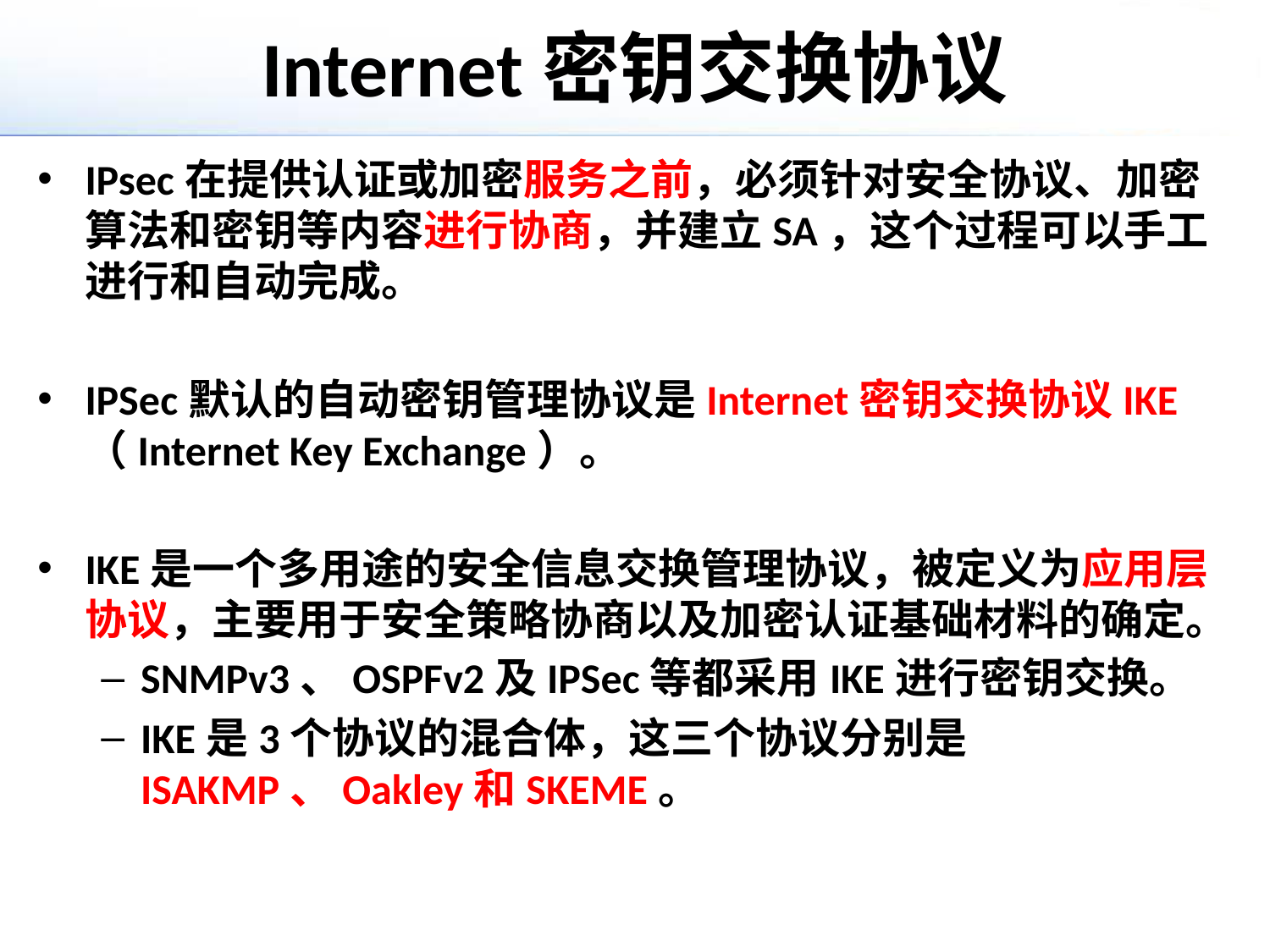

# Internet密钥交换协议
IPsec在提供认证或加密服务之前，必须针对安全协议、加密算法和密钥等内容进行协商，并建立SA，这个过程可以手工进行和自动完成。

IPSec默认的自动密钥管理协议是Internet密钥交换协议IKE（Internet Key Exchange）。

IKE是一个多用途的安全信息交换管理协议，被定义为应用层协议，主要用于安全策略协商以及加密认证基础材料的确定。
SNMPv3、OSPFv2及IPSec等都采用IKE进行密钥交换。
IKE是3个协议的混合体，这三个协议分别是ISAKMP、Oakley和SKEME。